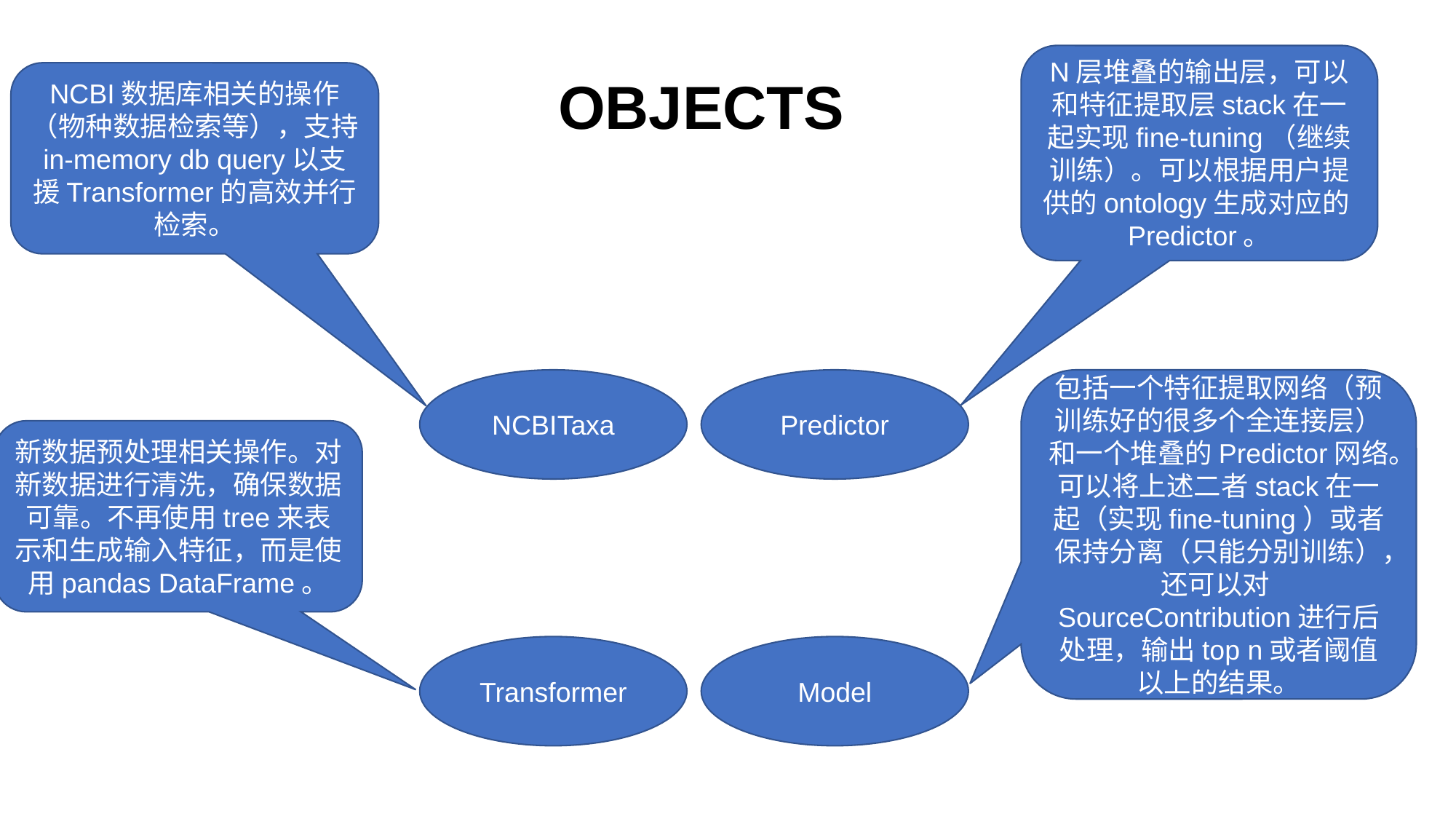

N层堆叠的输出层，可以和特征提取层stack在一起实现fine-tuning（继续训练）。可以根据用户提供的ontology生成对应的Predictor。
NCBI数据库相关的操作（物种数据检索等），支持in-memory db query以支援Transformer的高效并行检索。
OBJECTS
NCBITaxa
Predictor
包括一个特征提取网络（预训练好的很多个全连接层）和一个堆叠的Predictor网络。可以将上述二者stack在一起（实现fine-tuning）或者保持分离（只能分别训练），还可以对SourceContribution进行后处理，输出top n或者阈值以上的结果。
新数据预处理相关操作。对新数据进行清洗，确保数据可靠。不再使用tree来表示和生成输入特征，而是使用pandas DataFrame。
Transformer
Model